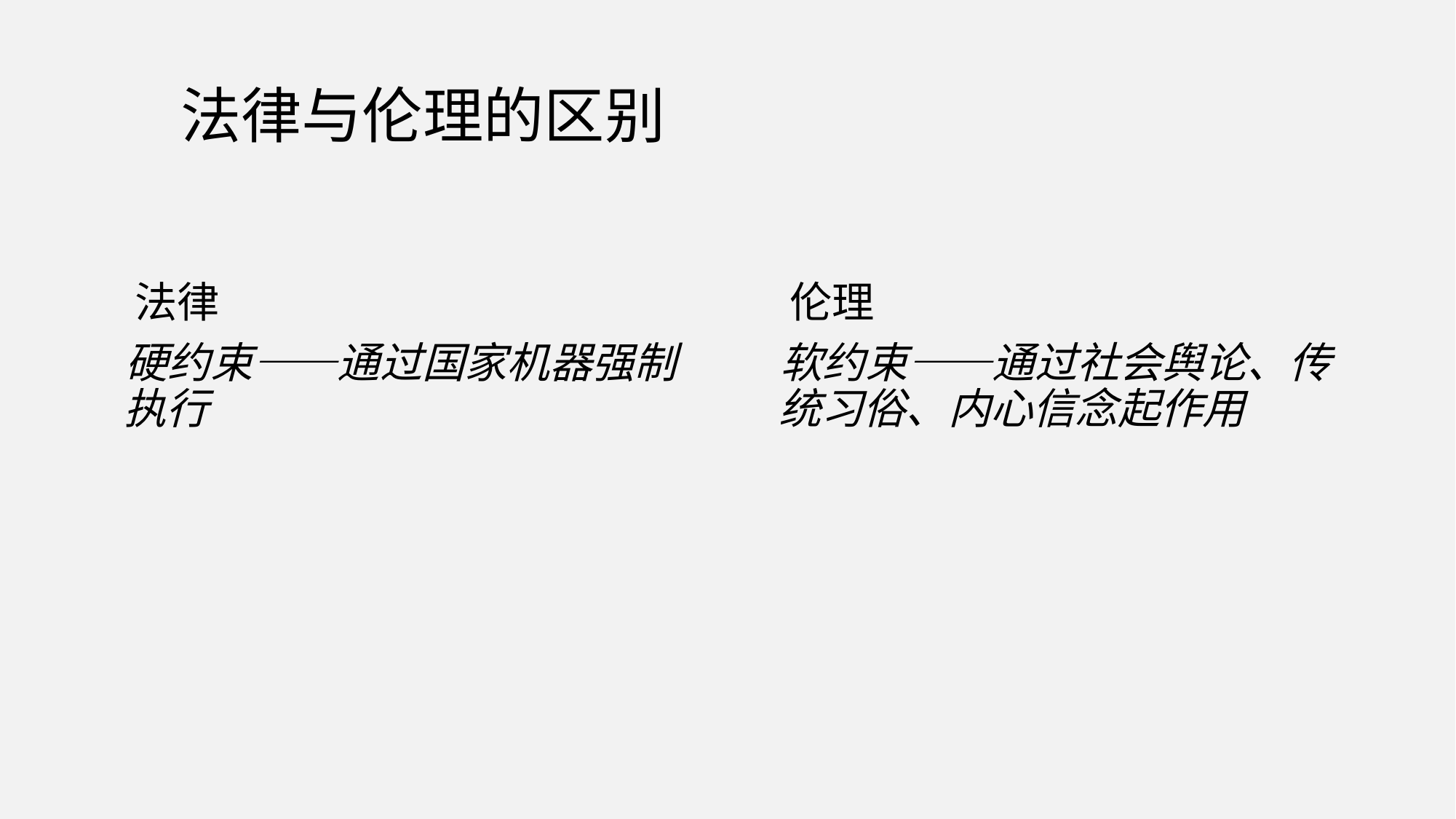

# 法律与伦理的区别
   法律
  硬约束——通过国家机器强制执行
   伦理
  软约束——通过社会舆论、传统习俗、内心信念起作用